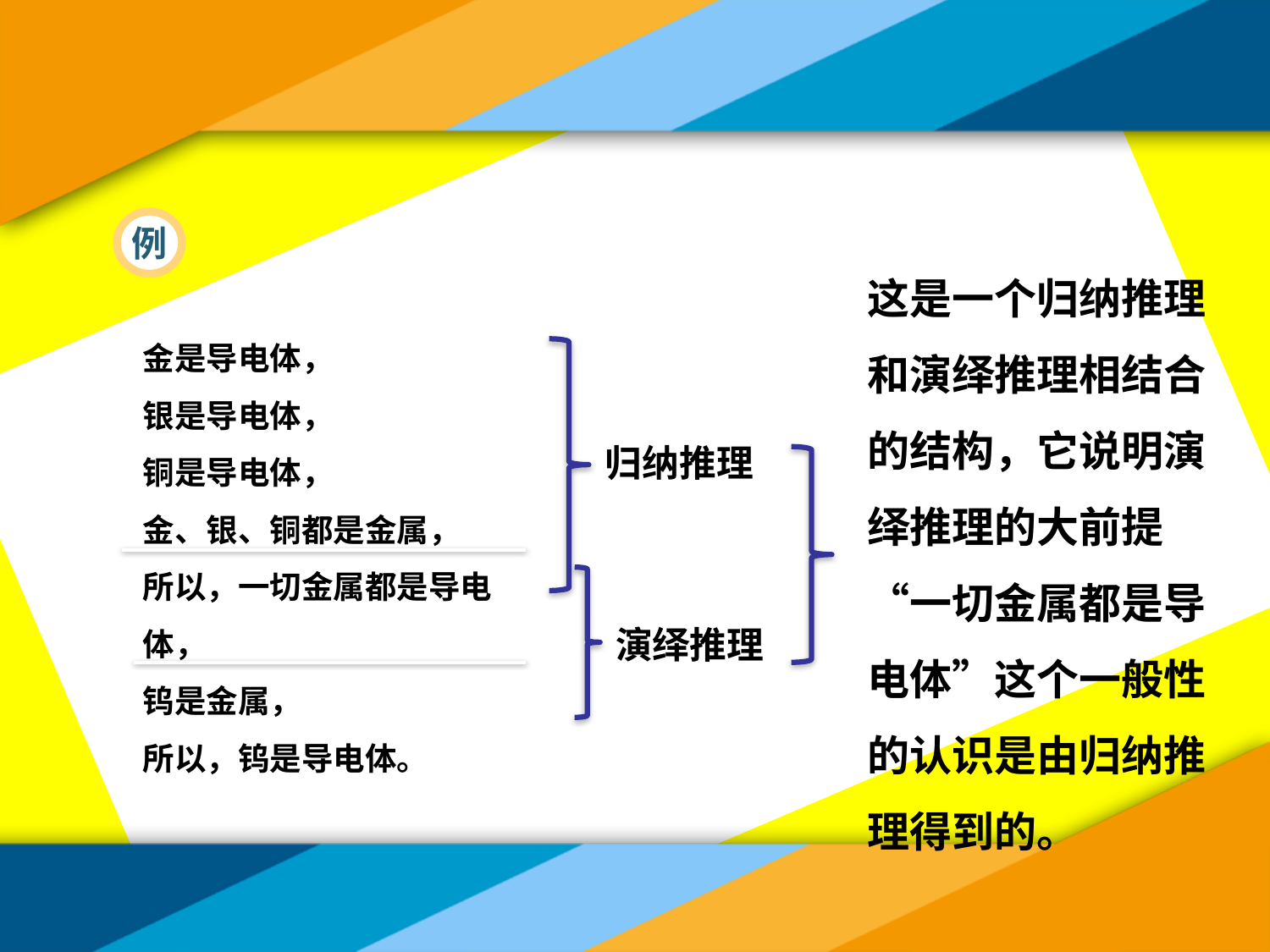

例
这是一个归纳推理和演绎推理相结合的结构，它说明演绎推理的大前提“一切金属都是导电体”这个一般性的认识是由归纳推理得到的。
金是导电体，
银是导电体，
铜是导电体，
金、银、铜都是金属，
所以，一切金属都是导电体，
钨是金属，
所以，钨是导电体。

归纳推理

演绎推理